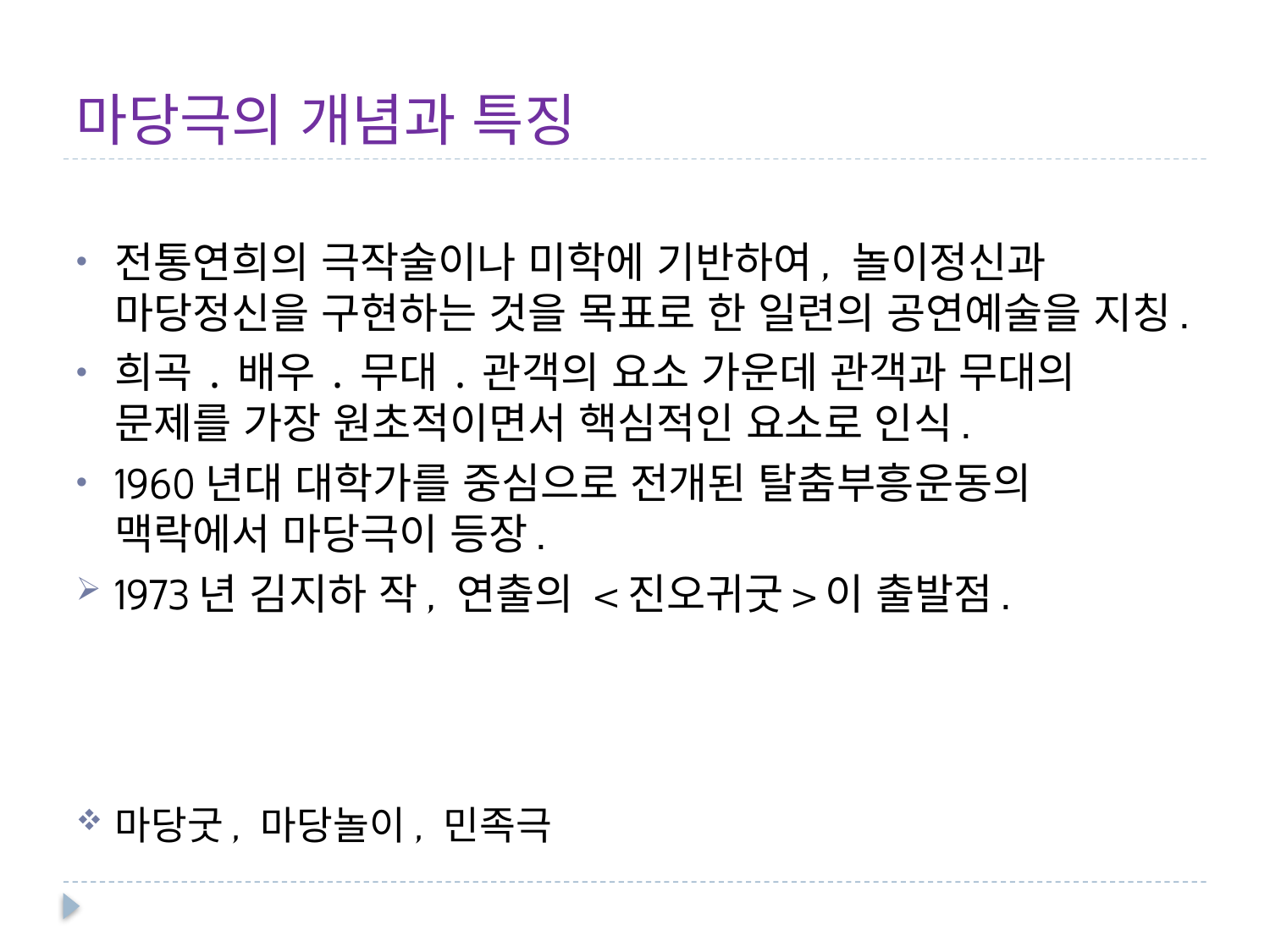

# 마당극의 개념과 특징

전통연희의 극작술이나 미학에 기반하여, 놀이정신과 마당정신을 구현하는 것을 목표로 한 일련의 공연예술을 지칭.
희곡 ․ 배우 ․ 무대 ․ 관객의 요소 가운데 관객과 무대의 문제를 가장 원초적이면서 핵심적인 요소로 인식.
1960년대 대학가를 중심으로 전개된 탈춤부흥운동의 맥락에서 마당극이 등장.
1973년 김지하 작, 연출의 <진오귀굿>이 출발점.

마당굿, 마당놀이, 민족극